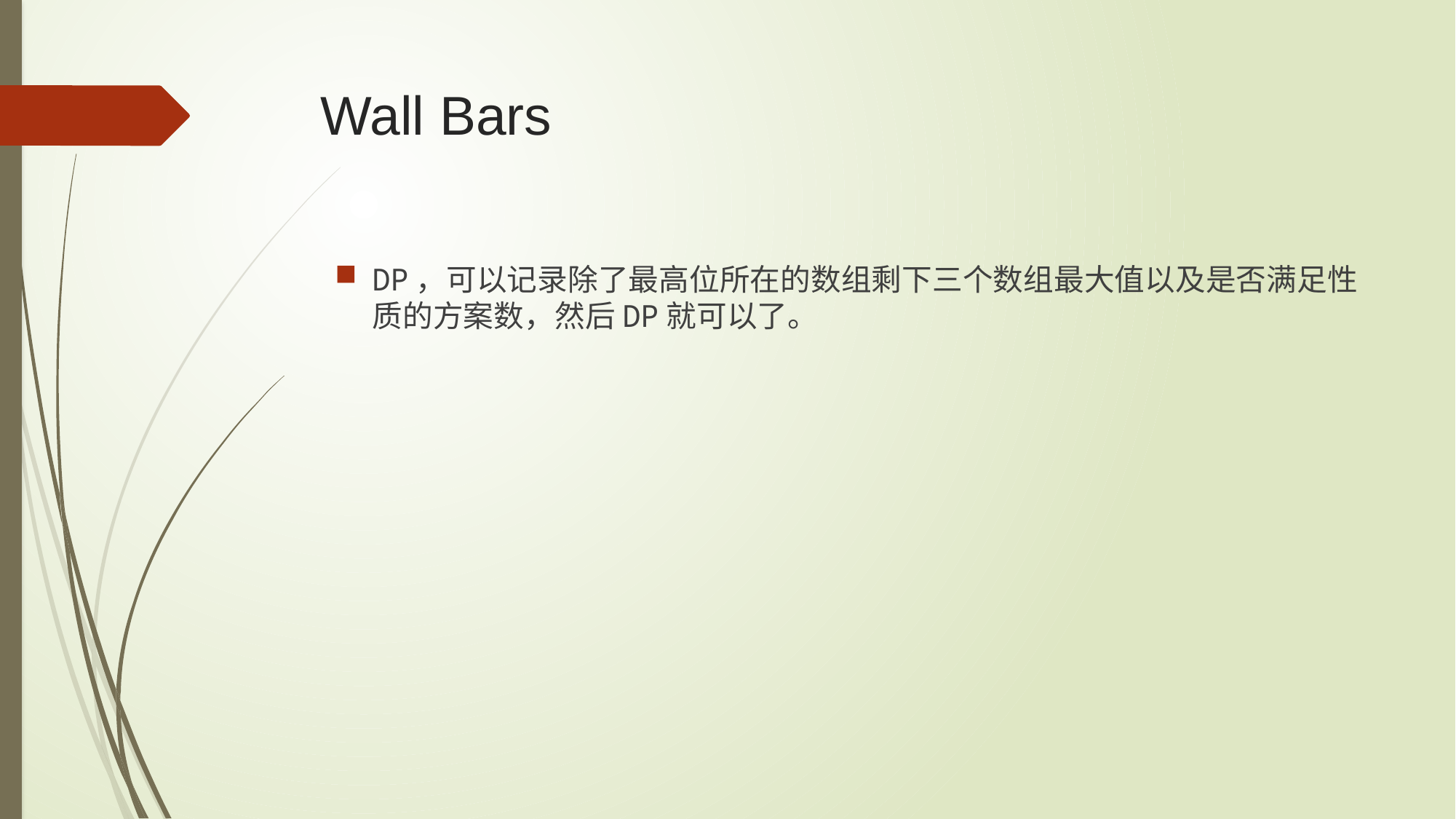

# Wall Bars
DP，可以记录除了最高位所在的数组剩下三个数组最大值以及是否满足性质的方案数，然后DP就可以了。